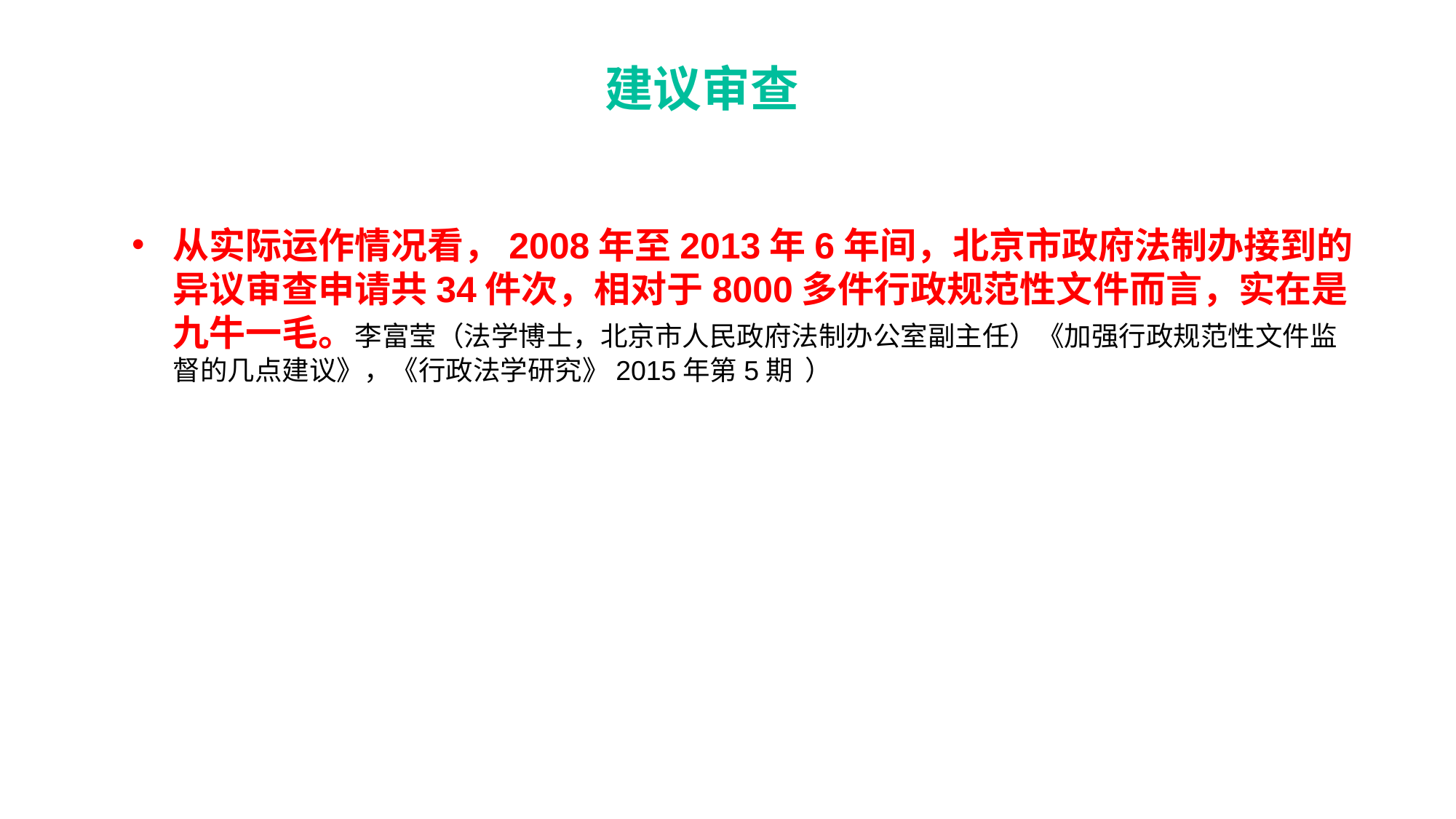

建议审查
从实际运作情况看，2008年至2013年6年间，北京市政府法制办接到的异议审查申请共34件次，相对于8000多件行政规范性文件而言，实在是九牛一毛。李富莹（法学博士，北京市人民政府法制办公室副主任）《加强行政规范性文件监督的几点建议》，《行政法学研究》2015年第5期  ）